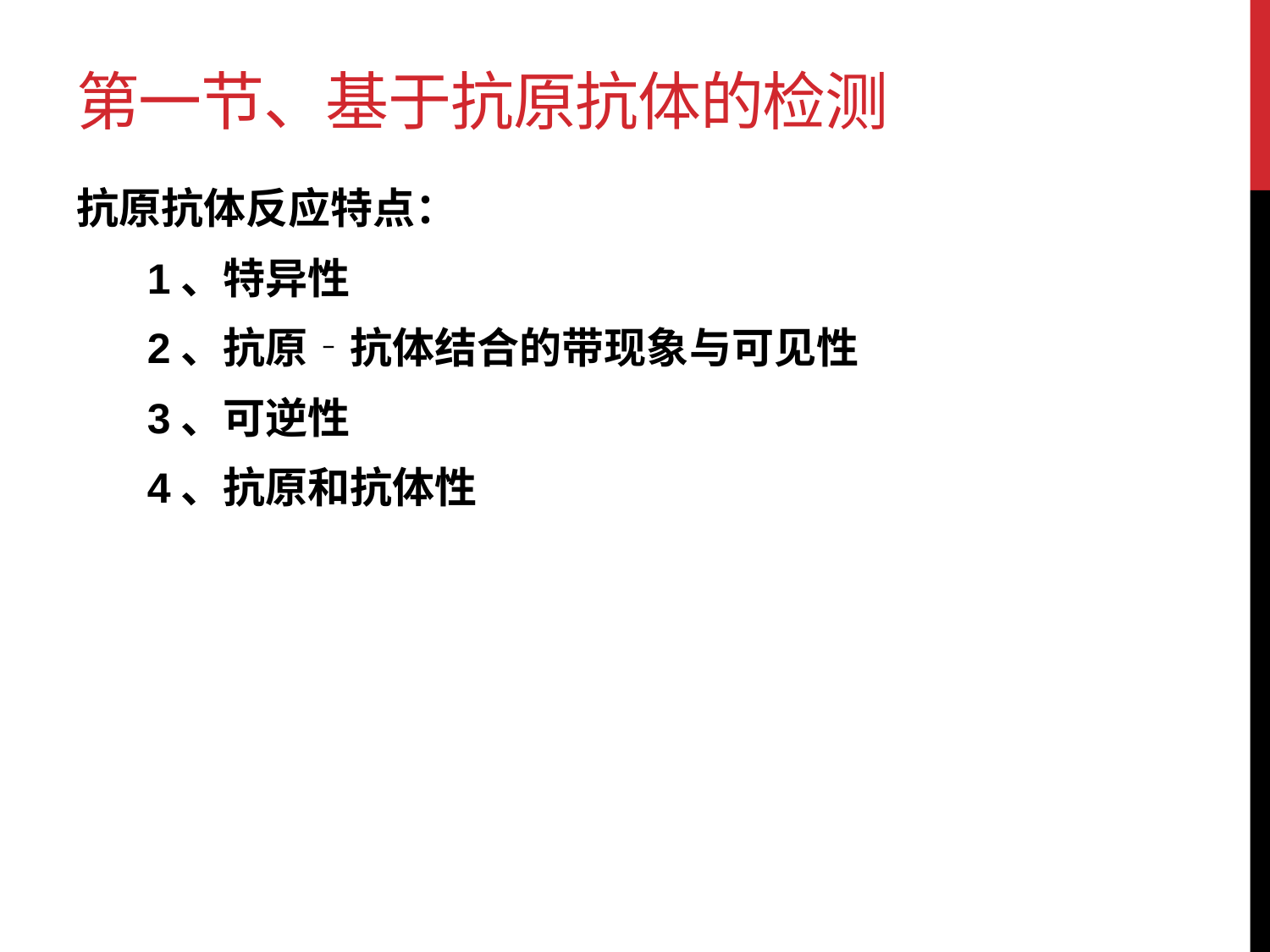

# 第一节、基于抗原抗体的检测
抗原抗体反应特点：
      1、特异性
      2、抗原‐抗体结合的带现象与可见性
      3、可逆性
      4、抗原和抗体性